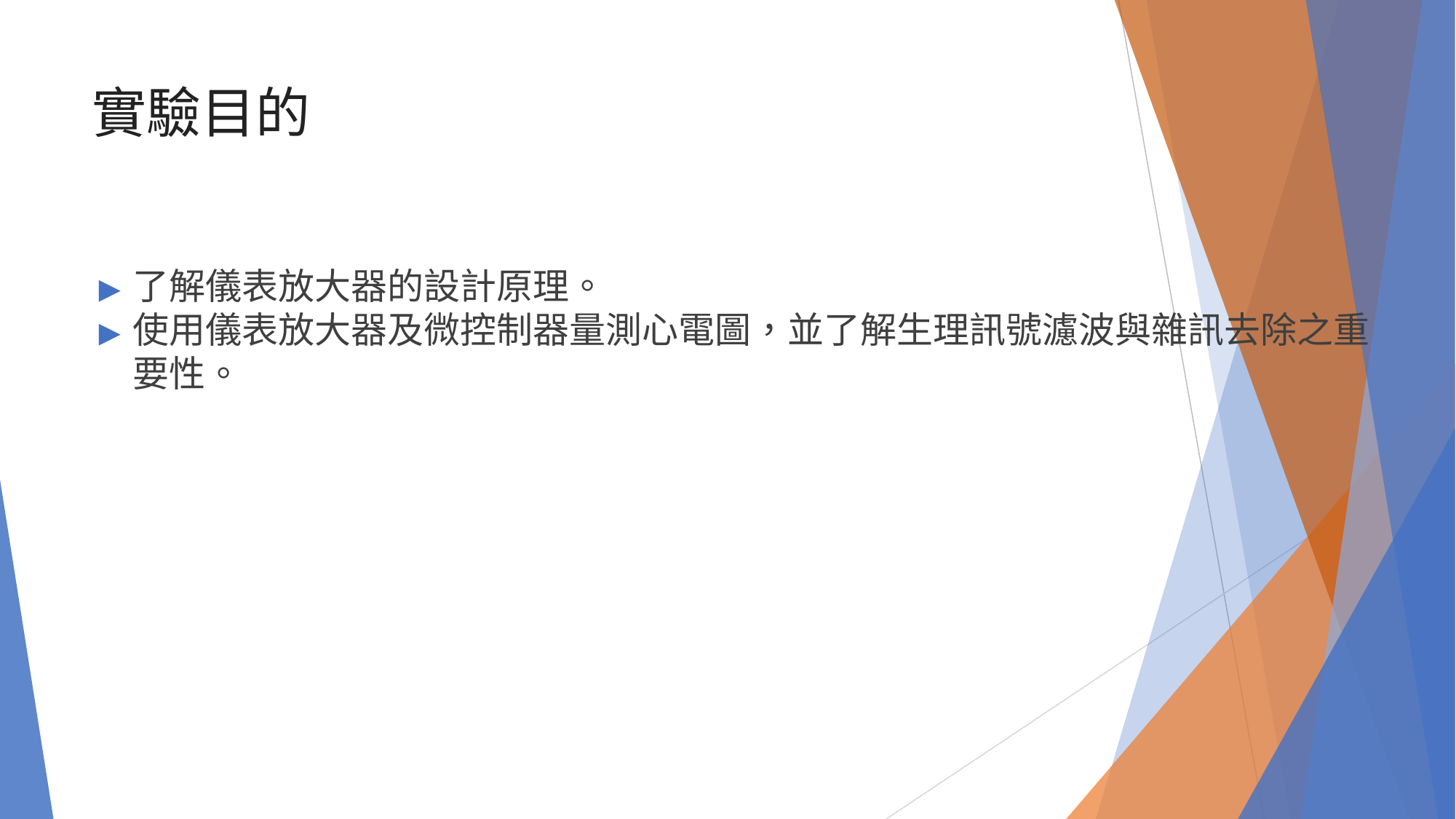

# 實驗目的
了解儀表放大器的設計原理。
使用儀表放大器及微控制器量測心電圖，並了解生理訊號濾波與雜訊去除之重要性。